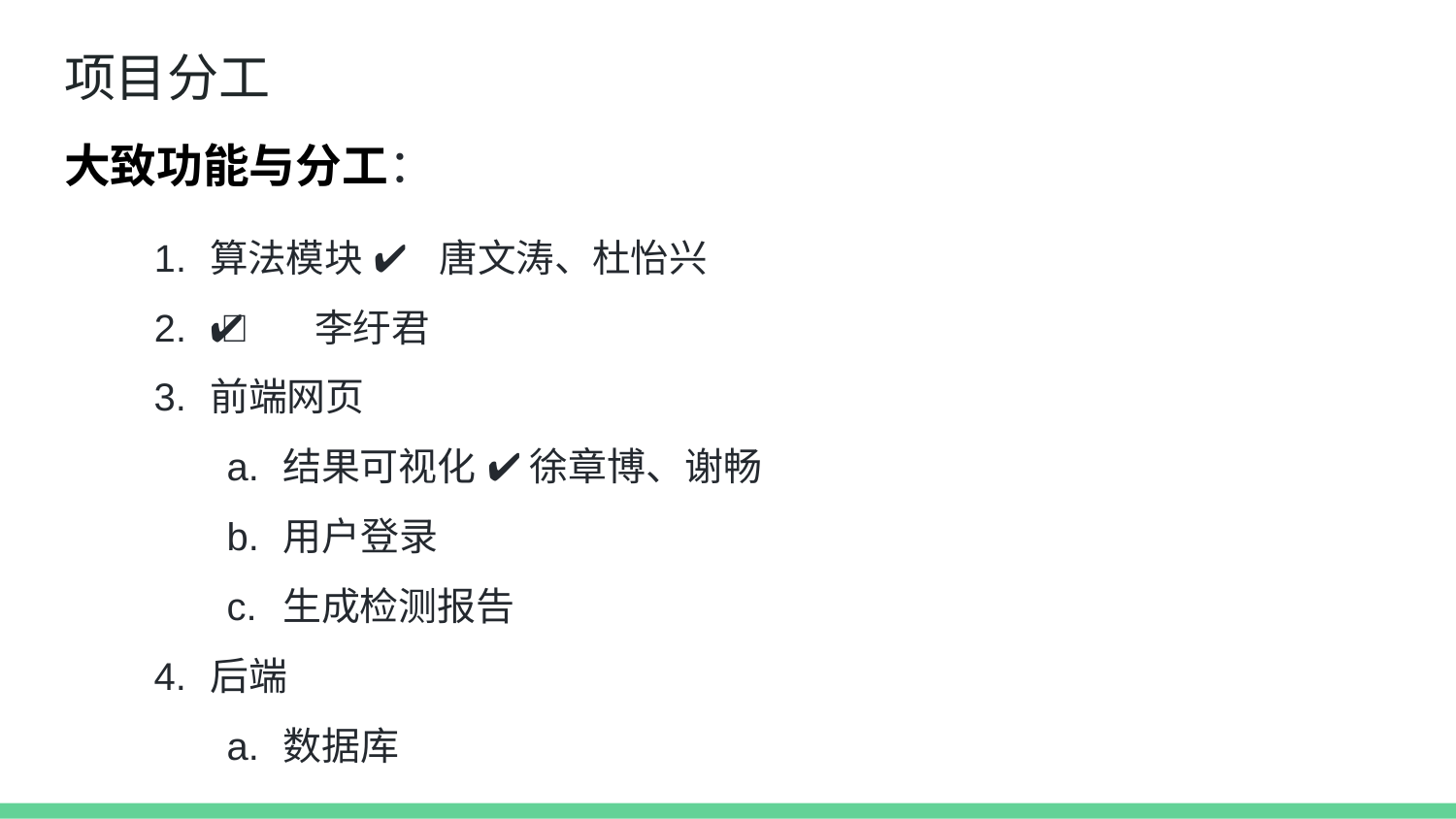

# 项目分工
大致功能与分工：
算法模块 ✔   唐文涛、杜怡兴
调研分析 ✔   李纡君
前端网页
结果可视化 ✔    徐章博、谢畅
用户登录
生成检测报告
后端
数据库